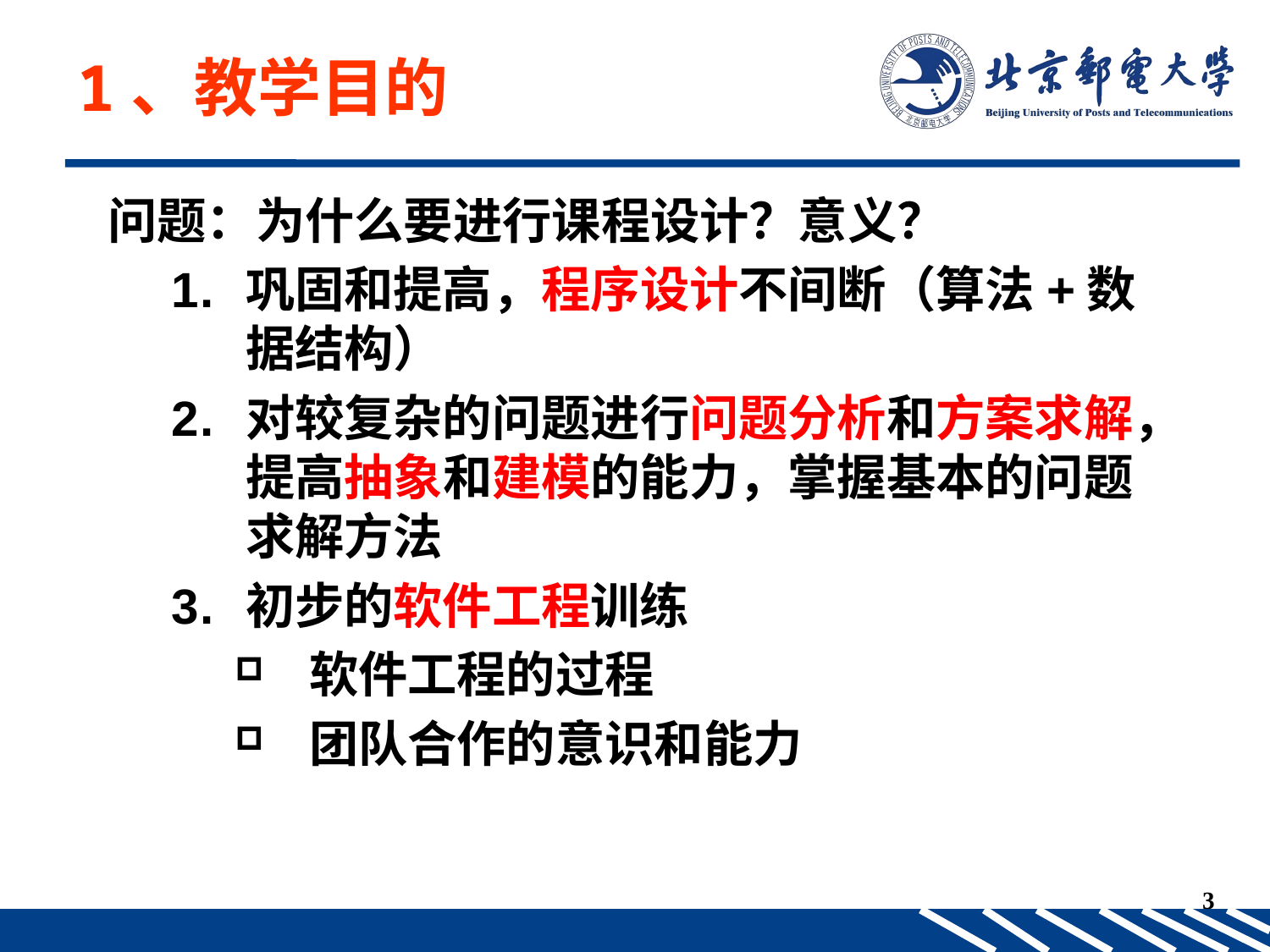

1、教学目的
问题：为什么要进行课程设计？意义？
巩固和提高，程序设计不间断（算法+数据结构）
对较复杂的问题进行问题分析和方案求解，提高抽象和建模的能力，掌握基本的问题求解方法
初步的软件工程训练
软件工程的过程
团队合作的意识和能力

3